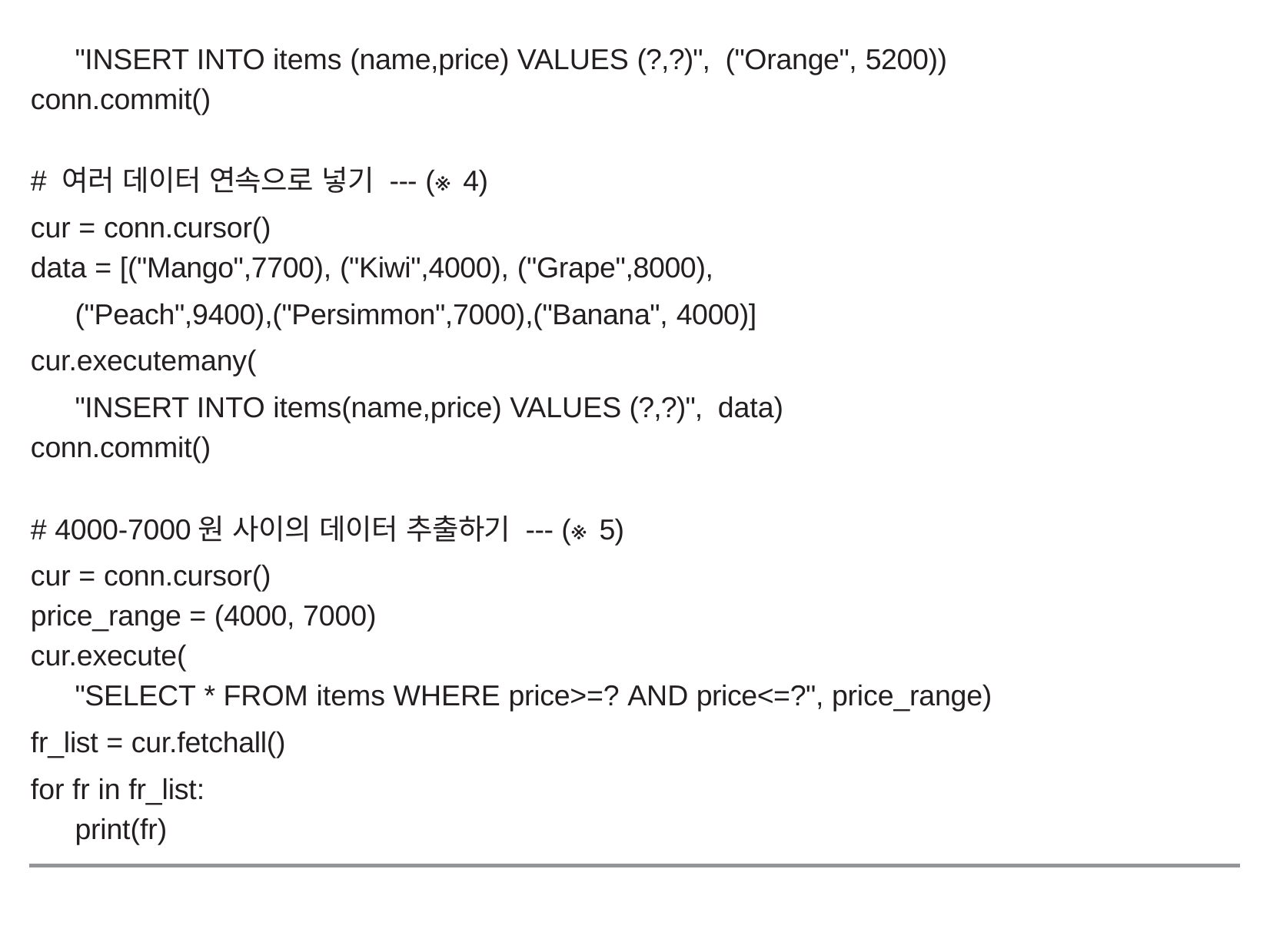

"INSERT INTO items (name,price) VALUES (?,?)",  ("Orange", 5200))
conn.commit()

# 여러 데이터 연속으로 넣기 --- (※4)
cur = conn.cursor()
data = [("Mango",7700), ("Kiwi",4000), ("Grape",8000),
("Peach",9400),("Persimmon",7000),("Banana", 4000)]
cur.executemany(
"INSERT INTO items(name,price) VALUES (?,?)",  data)
conn.commit()

# 4000-7000원 사이의 데이터 추출하기 --- (※5)
cur = conn.cursor()
price_range = (4000, 7000)
cur.execute(
"SELECT * FROM items WHERE price>=? AND price<=?", price_range)
fr_list = cur.fetchall()
for fr in fr_list:
print(fr)